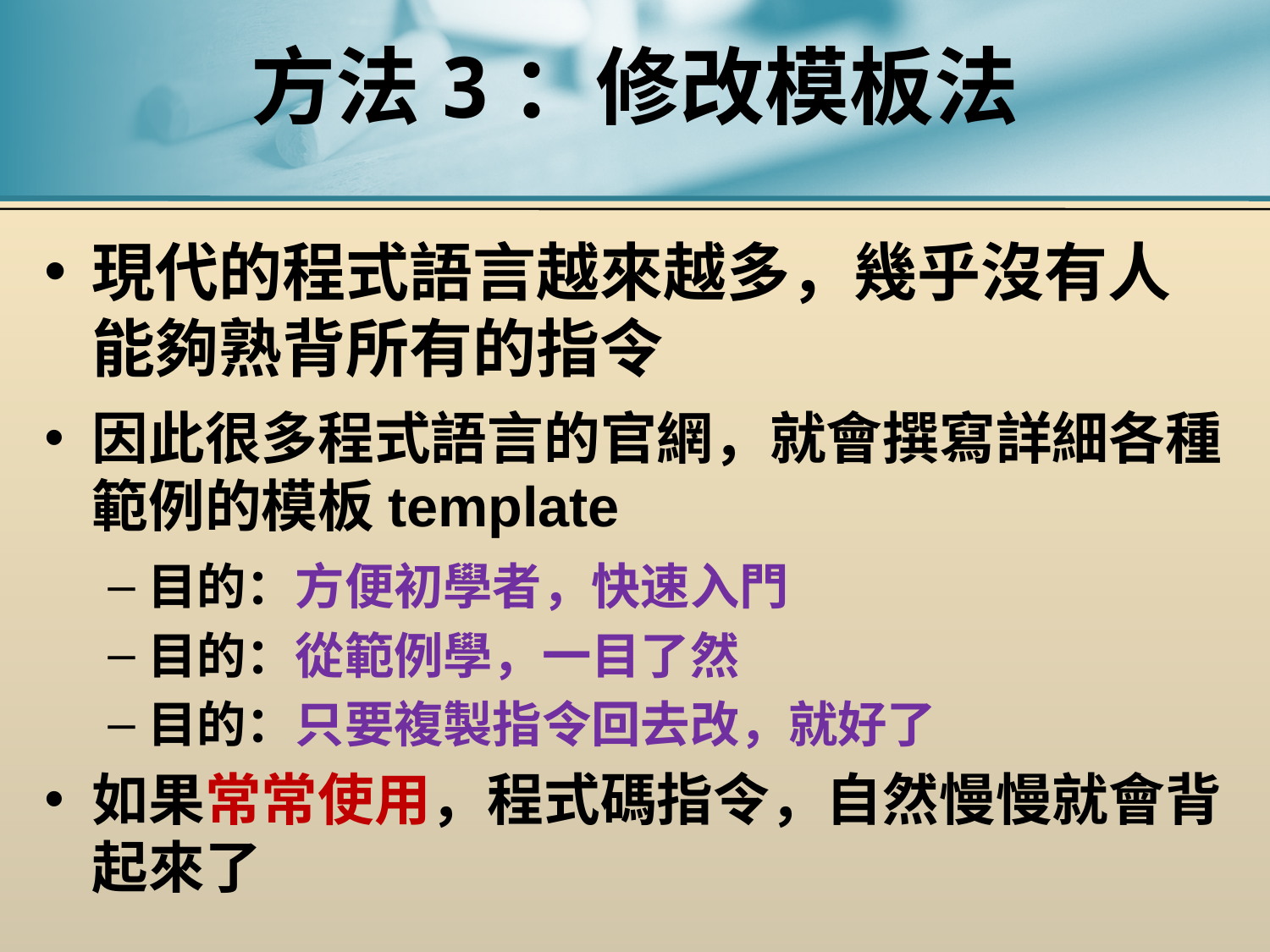

# 方法3：修改模板法
現代的程式語言越來越多，幾乎沒有人能夠熟背所有的指令
因此很多程式語言的官網，就會撰寫詳細各種範例的模板template
目的：方便初學者，快速入門
目的：從範例學，一目了然
目的：只要複製指令回去改，就好了
如果常常使用，程式碼指令，自然慢慢就會背起來了